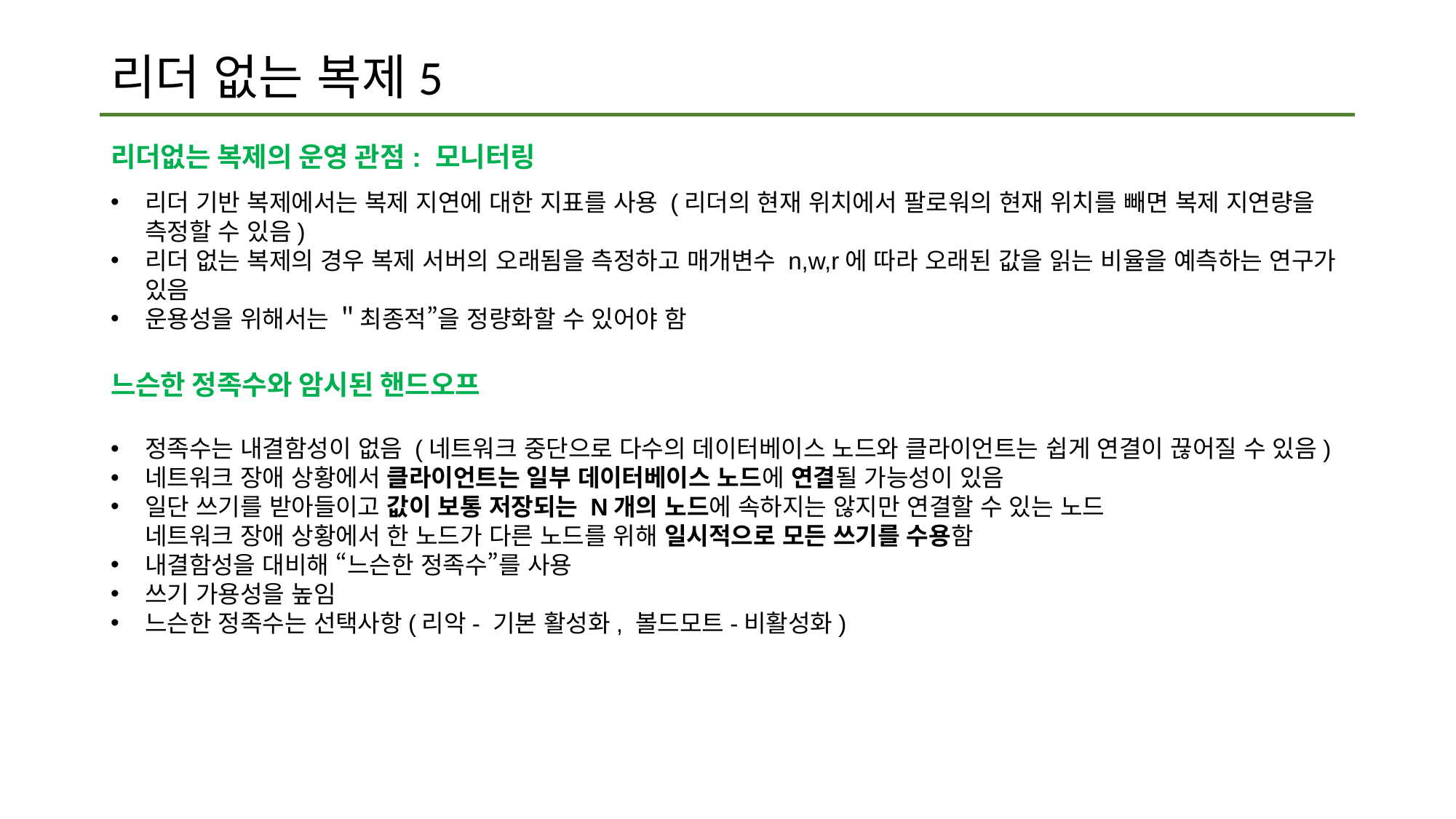

# 리더 없는 복제5
리더없는 복제의 운영 관점: 모니터링
리더 기반 복제에서는 복제 지연에 대한 지표를 사용 (리더의 현재 위치에서 팔로워의 현재 위치를 빼면 복제 지연량을 측정할 수 있음)
리더 없는 복제의 경우 복제 서버의 오래됨을 측정하고 매개변수 n,w,r에 따라 오래된 값을 읽는 비율을 예측하는 연구가 있음
운용성을 위해서는 ＂최종적”을 정량화할 수 있어야 함
느슨한 정족수와 암시된 핸드오프
정족수는 내결함성이 없음 (네트워크 중단으로 다수의 데이터베이스 노드와 클라이언트는 쉽게 연결이 끊어질 수 있음)
네트워크 장애 상황에서 클라이언트는 일부 데이터베이스 노드에 연결될 가능성이 있음
일단 쓰기를 받아들이고 값이 보통 저장되는 N개의 노드에 속하지는 않지만 연결할 수 있는 노드
네트워크 장애 상황에서 한 노드가 다른 노드를 위해 일시적으로 모든 쓰기를 수용함
내결함성을 대비해 “느슨한 정족수”를 사용
쓰기 가용성을 높임
느슨한 정족수는 선택사항(리악- 기본 활성화, 볼드모트-비활성화)